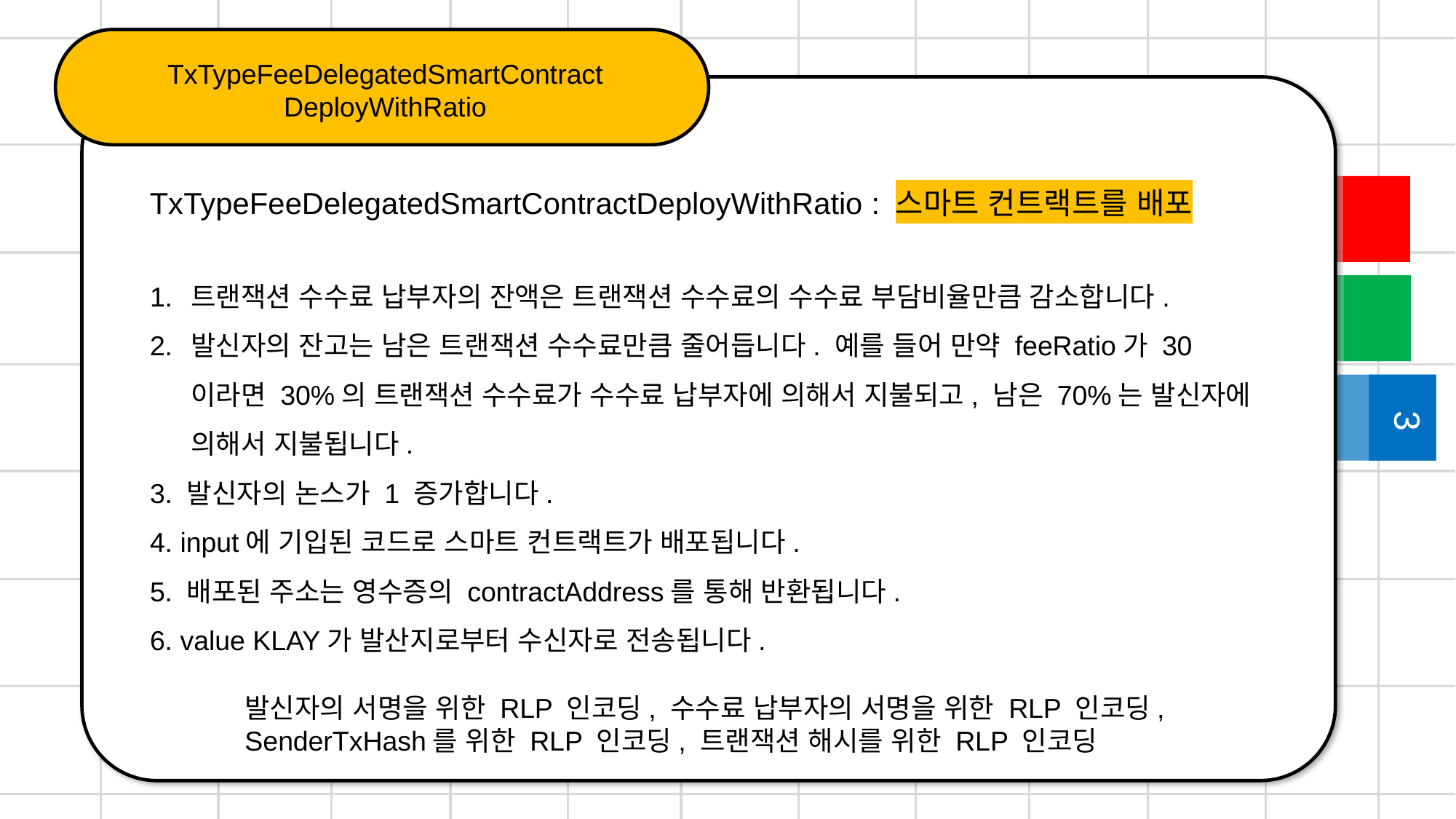

TxTypeFeeDelegatedSmartContract
DeployWithRatio

TxTypeFeeDelegatedSmartContractDeployWithRatio : 스마트 컨트랙트를 배포
트랜잭션 수수료 납부자의 잔액은 트랜잭션 수수료의 수수료 부담비율만큼 감소합니다.
발신자의 잔고는 남은 트랜잭션 수수료만큼 줄어듭니다. 예를 들어 만약 feeRatio가 30이라면 30%의 트랜잭션 수수료가 수수료 납부자에 의해서 지불되고, 남은 70%는 발신자에 의해서 지불됩니다.
3. 발신자의 논스가 1 증가합니다.
4. input에 기입된 코드로 스마트 컨트랙트가 배포됩니다.
5. 배포된 주소는 영수증의 contractAddress를 통해 반환됩니다.
6. value KLAY가 발산지로부터 수신자로 전송됩니다.

3
발신자의 서명을 위한 RLP 인코딩, 수수료 납부자의 서명을 위한 RLP 인코딩,
SenderTxHash를 위한 RLP 인코딩, 트랜잭션 해시를 위한 RLP 인코딩